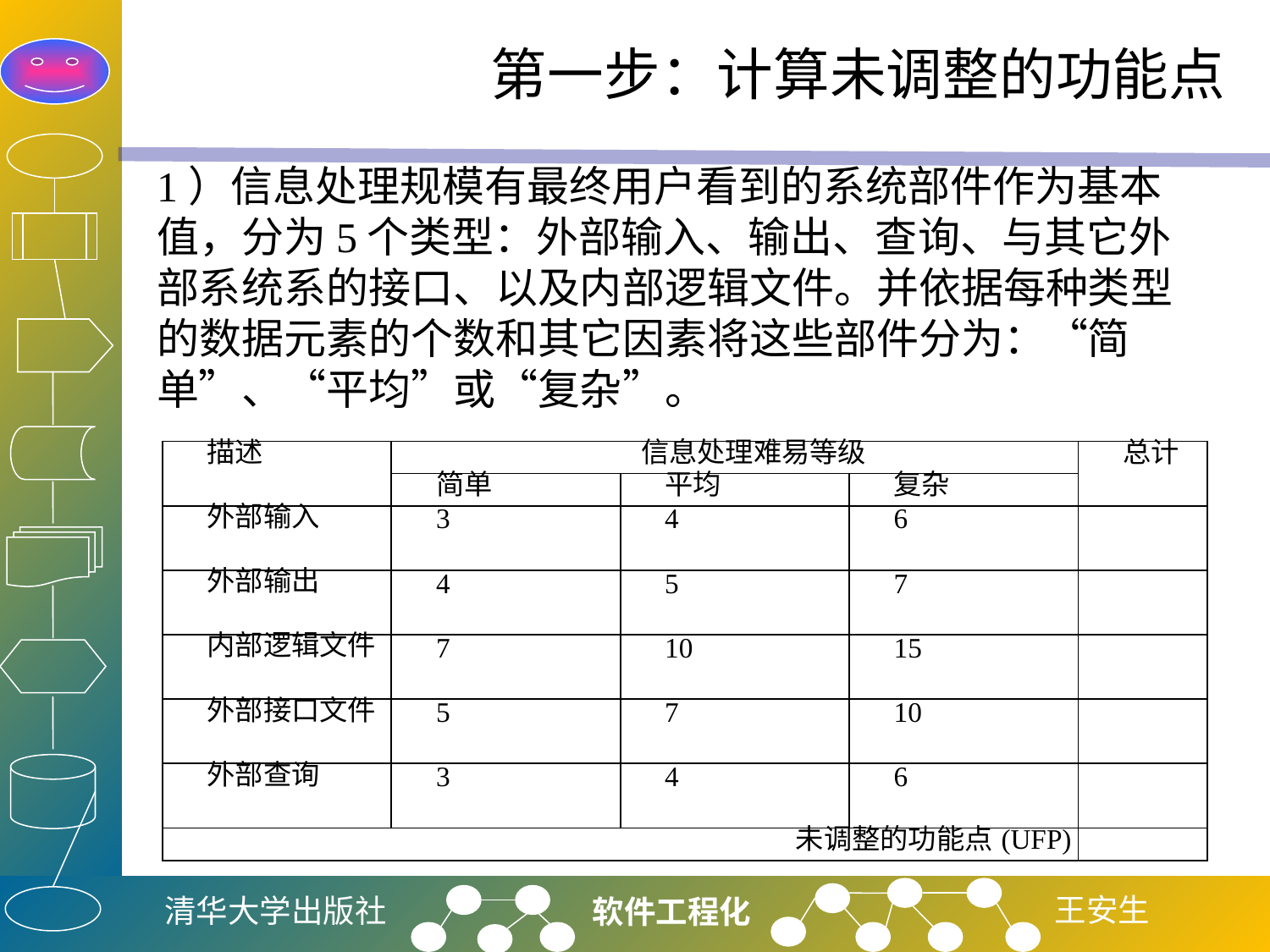

# 第一步：计算未调整的功能点
1）信息处理规模有最终用户看到的系统部件作为基本值，分为5个类型：外部输入、输出、查询、与其它外部系统系的接口、以及内部逻辑文件。并依据每种类型的数据元素的个数和其它因素将这些部件分为：“简单”、“平均”或“复杂”。
| 描述 | 信息处理难易等级 |  |  | 总计 |
| --- | --- | --- | --- | --- |
|  | 简单 | 平均 | 复杂 |  |
| 外部输入 | 3 | 4 | 6 |  |
| 外部输出 | 4 | 5 | 7 |  |
| 内部逻辑文件 | 7 | 10 | 15 |  |
| 外部接口文件 | 5 | 7 | 10 |  |
| 外部查询 | 3 | 4 | 6 |  |
| 未调整的功能点(UFP) |  |  |  |  |